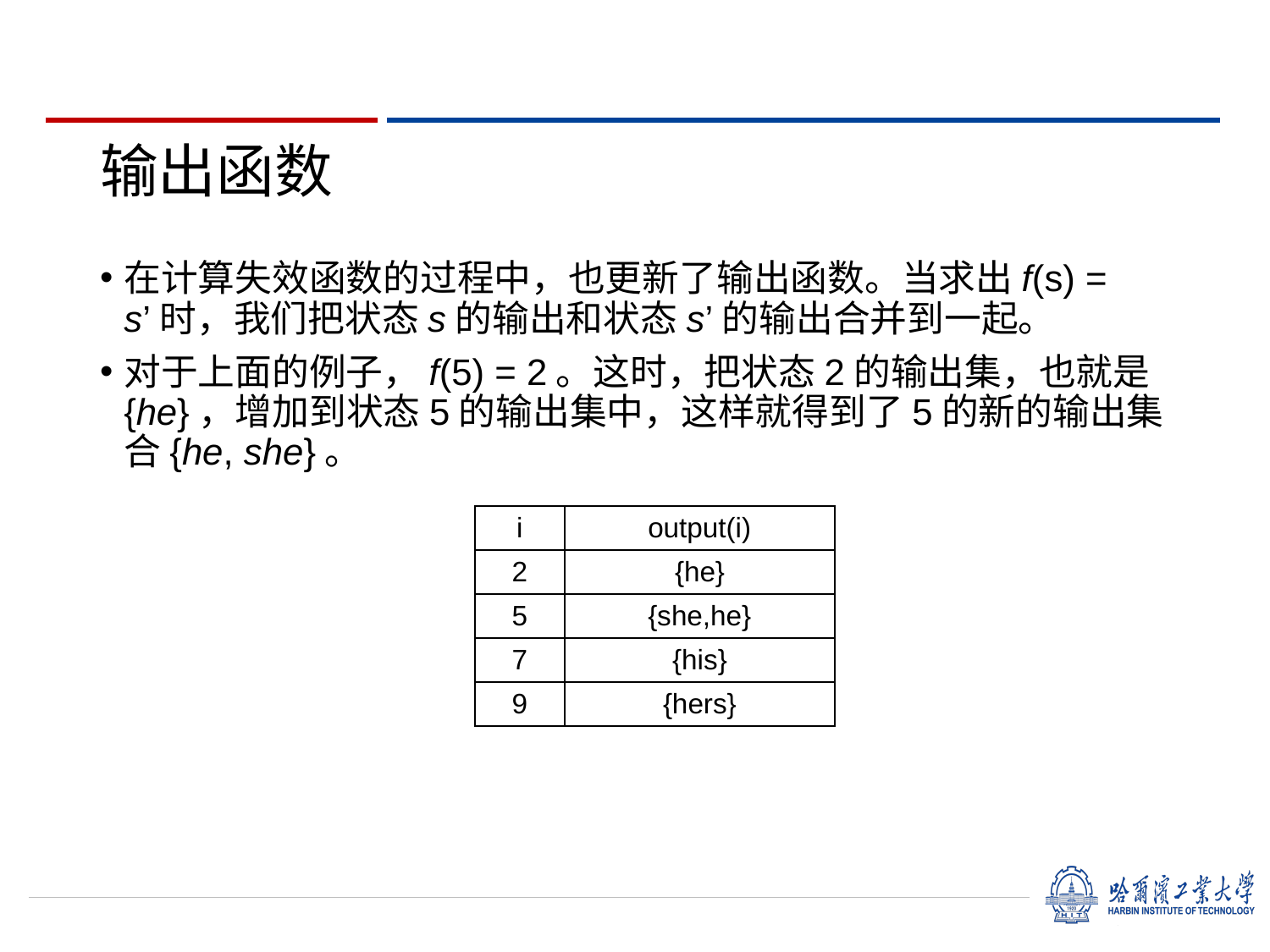

# 输出函数
在计算失效函数的过程中，也更新了输出函数。当求出f(s) = s’时，我们把状态s的输出和状态s’的输出合并到一起。
对于上面的例子，f(5) = 2。这时，把状态2的输出集，也就是{he}，增加到状态5的输出集中，这样就得到了5的新的输出集合{he, she}。
| i | output(i) |
| --- | --- |
| 2 | {he} |
| 5 | {she,he} |
| 7 | {his} |
| 9 | {hers} |